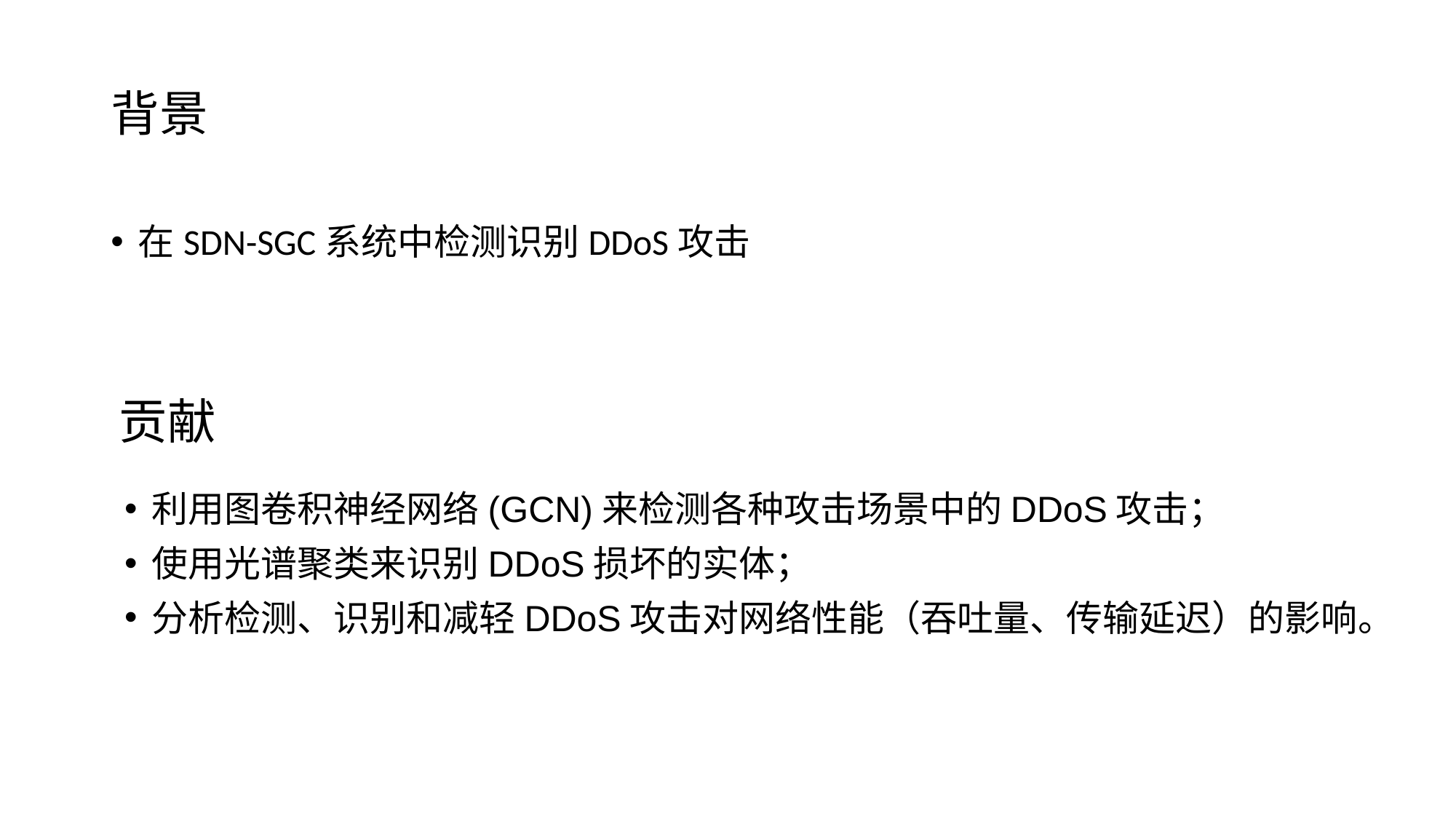

# 背景
在SDN-SGC系统中检测识别DDoS攻击
贡献
利用图卷积神经网络(GCN)来检测各种攻击场景中的DDoS攻击；
使用光谱聚类来识别DDoS损坏的实体；
分析检测、识别和减轻DDoS攻击对网络性能（吞吐量、传输延迟）的影响。